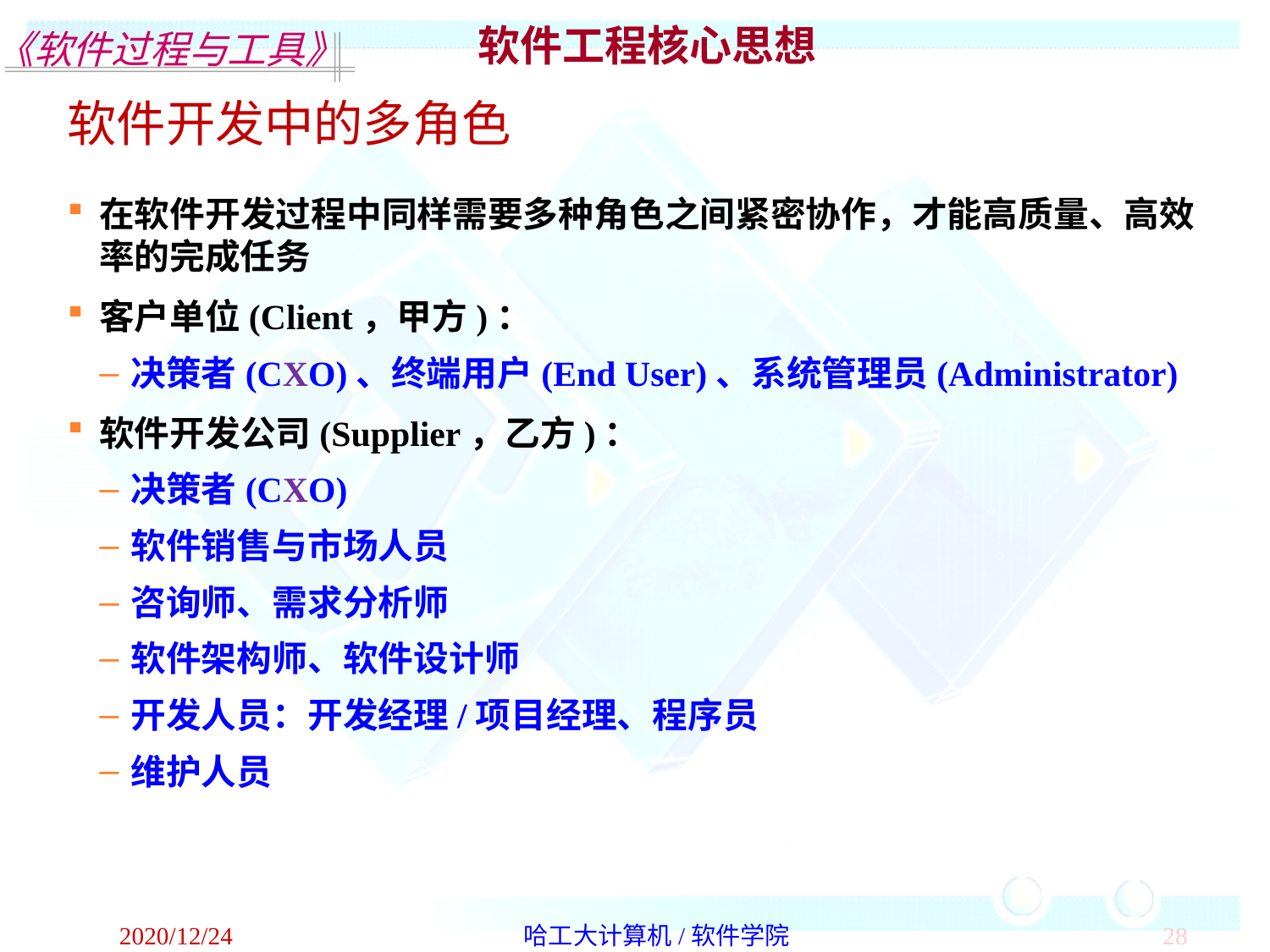

软件工程核心思想
软件开发中的多角色
在软件开发过程中同样需要多种角色之间紧密协作，才能高质量、高效率的完成任务
客户单位(Client，甲方)：
决策者(CXO)、终端用户(End User)、系统管理员(Administrator)
软件开发公司(Supplier，乙方)：
决策者(CXO)
软件销售与市场人员
咨询师、需求分析师
软件架构师、软件设计师
开发人员：开发经理/项目经理、程序员
维护人员